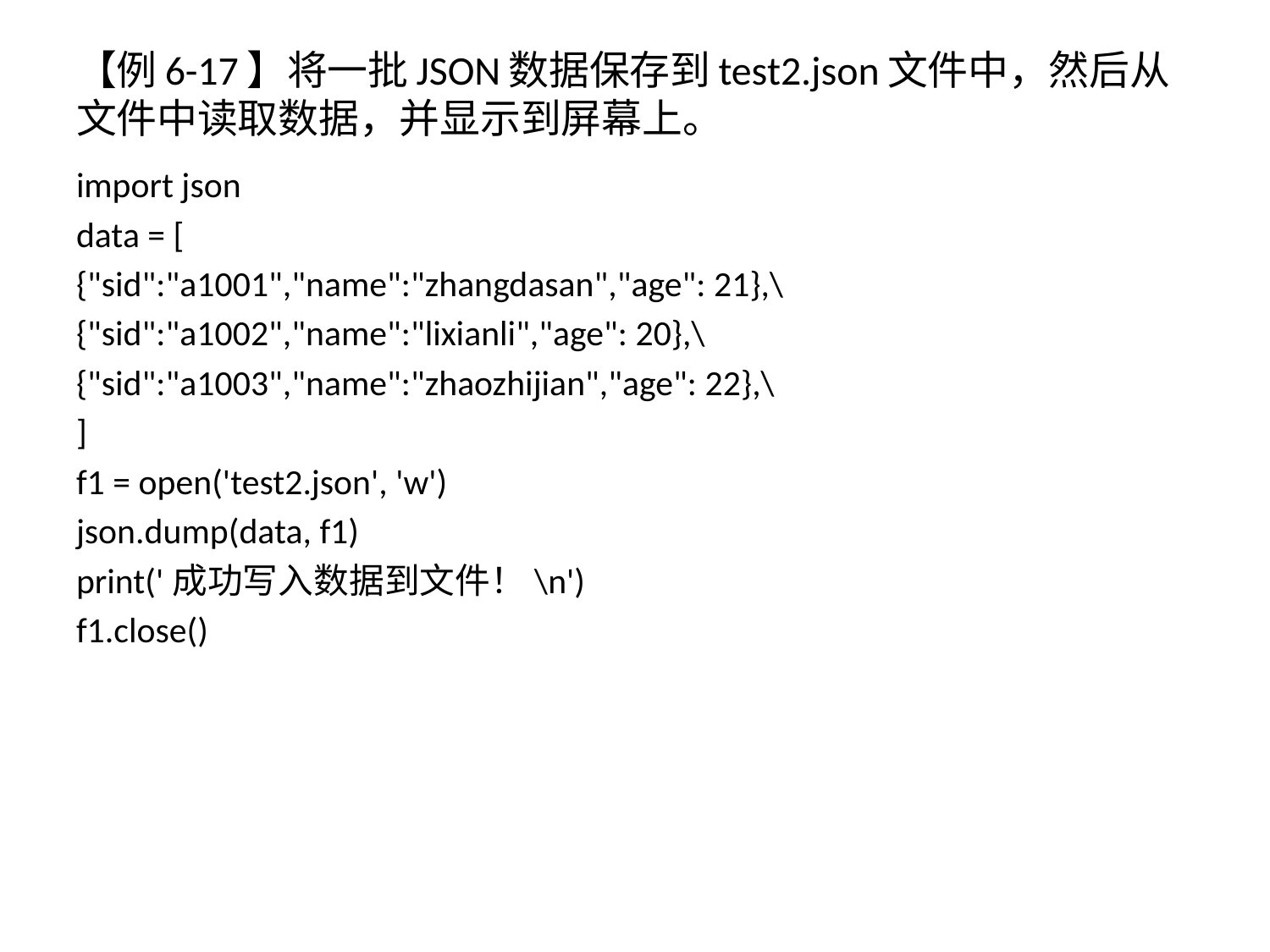

# 【例6-17】将一批JSON数据保存到test2.json文件中，然后从文件中读取数据，并显示到屏幕上。
import json
data = [
{"sid":"a1001","name":"zhangdasan","age": 21},\
{"sid":"a1002","name":"lixianli","age": 20},\
{"sid":"a1003","name":"zhaozhijian","age": 22},\
]
f1 = open('test2.json', 'w')
json.dump(data, f1)
print('成功写入数据到文件！\n')
f1.close()